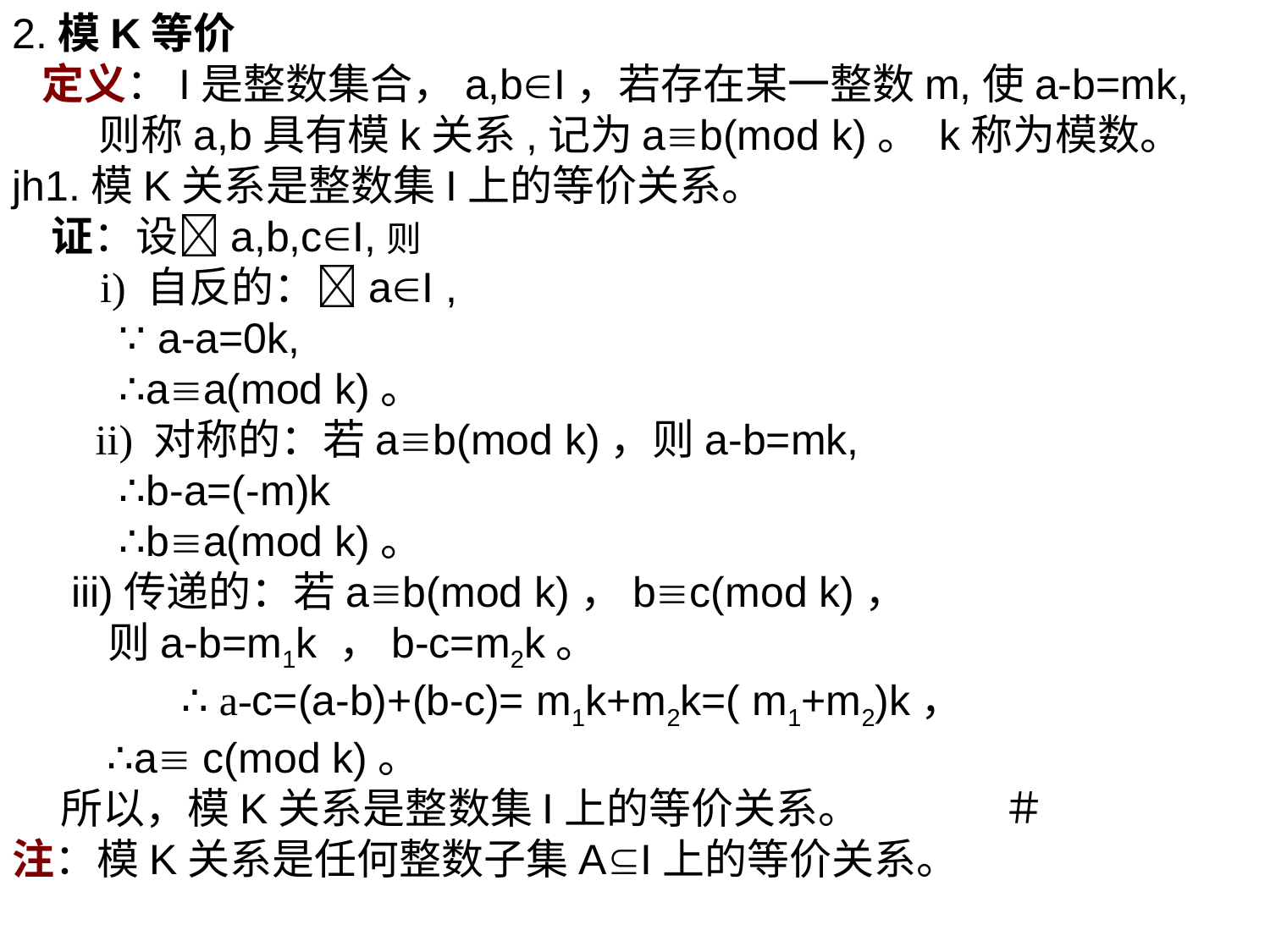

2.模K等价
  定义：I是整数集合，a,b∈I，若存在某一整数m,使a-b=mk,
        则称a,b具有模k关系,记为a≡b(mod k)。 k称为模数。
jh1.模K关系是整数集I上的等价关系。
   证：设∀a,b,c∈I,则
         i) 自反的：∀a∈I ,
         ∵ a-a=0k,
         ∴a≡a(mod k)。
       ii) 对称的：若a≡b(mod k)，则a-b=mk,
         ∴b-a=(-m)k
         ∴b≡a(mod k)。
     iii)传递的：若a≡b(mod k)，b≡c(mod k)，
         则a-b=m1k ，b-c=m2k。
                ∴ a-c=(a-b)+(b-c)= m1k+m2k=( m1+m2)k，
        ∴a≡ c(mod k)。
    所以，模K关系是整数集I上的等价关系。               ＃
注：模K关系是任何整数子集A⊆I上的等价关系。